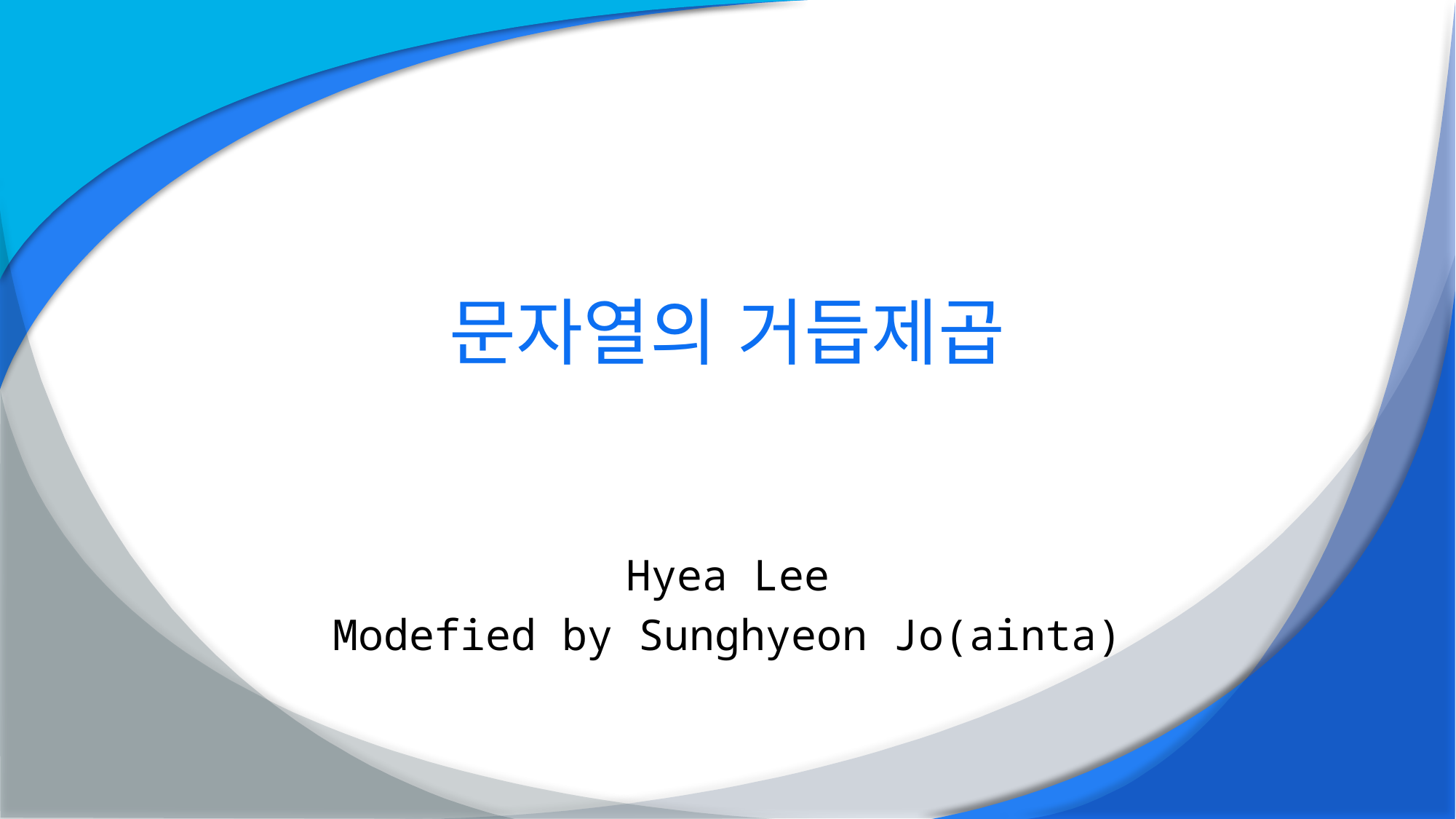

# 문자열의 거듭제곱
Hyea Lee
Modefied by Sunghyeon Jo(ainta)